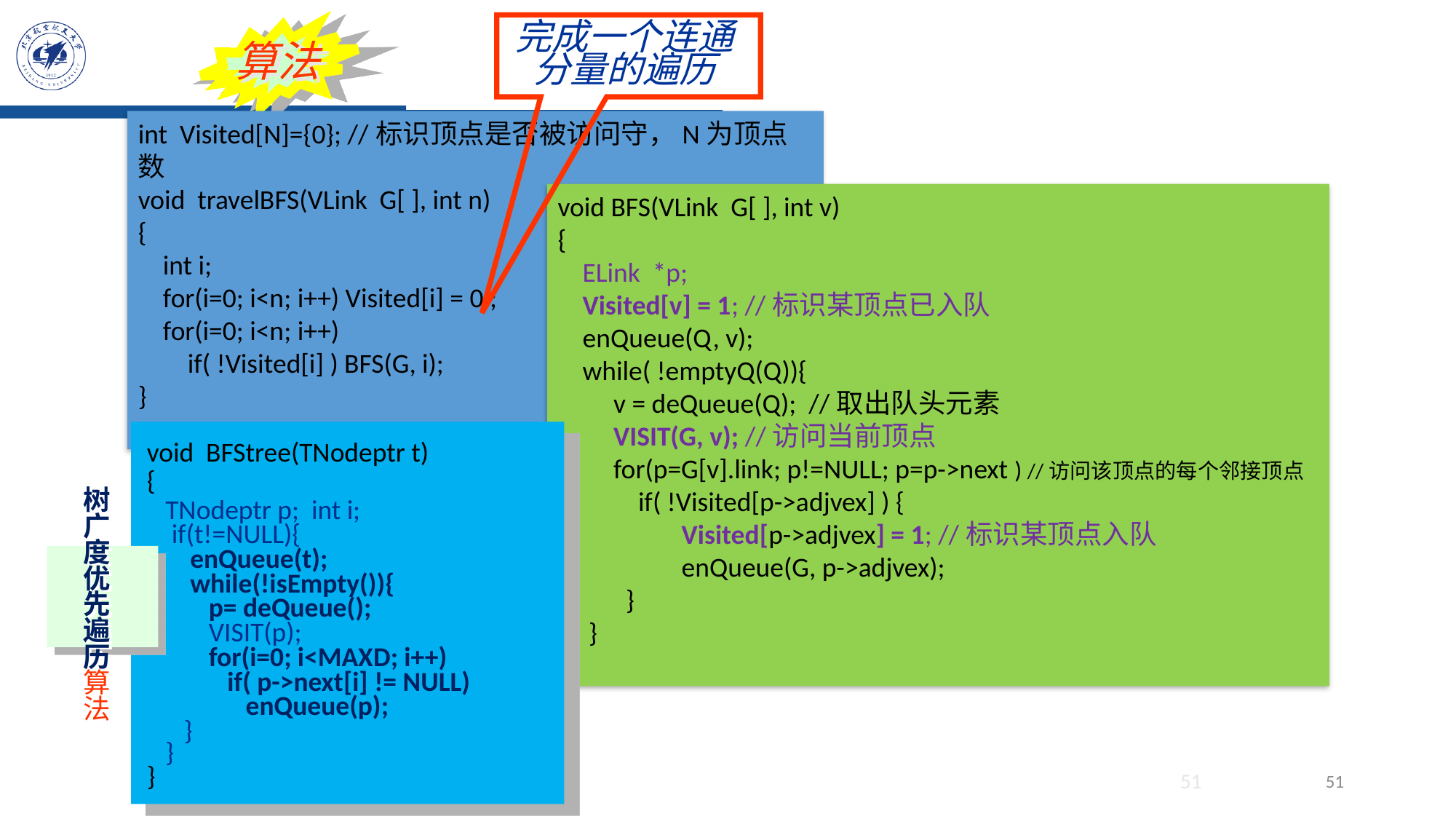

完成一个连通
分量的遍历

算法
int  Visited[N]={0}; //标识顶点是否被访问守，N为顶点数
void  travelBFS(VLink  G[ ], int n)
{
    int i;
    for(i=0; i<n; i++) Visited[i] = 0 ;
    for(i=0; i<n; i++)
        if( !Visited[i] ) BFS(G, i);
}

void BFS(VLink  G[ ], int v)
{
    ELink  *p;
    Visited[v] = 1; //标识某顶点已入队
    enQueue(Q, v);
    while( !emptyQ(Q)){
         v = deQueue(Q);  //取出队头元素
         VISIT(G, v); //访问当前顶点
         for(p=G[v].link; p!=NULL; p=p->next ) //访问该顶点的每个邻接顶点
             if( !Visited[p->adjvex] ) {
                    Visited[p->adjvex] = 1; //标识某顶点入队
                    enQueue(G, p->adjvex);
           }
     }
}

void  BFStree(TNodeptr t)
{
   TNodeptr p;  int i;
    if(t!=NULL){
       enQueue(t);
       while(!isEmpty()){
          p= deQueue();
          VISIT(p);
          for(i=0; i<MAXD; i++)
             if( p->next[i] != NULL)
                enQueue(p);
      }
   }
}
树
广度优先
遍
历算法

51
51